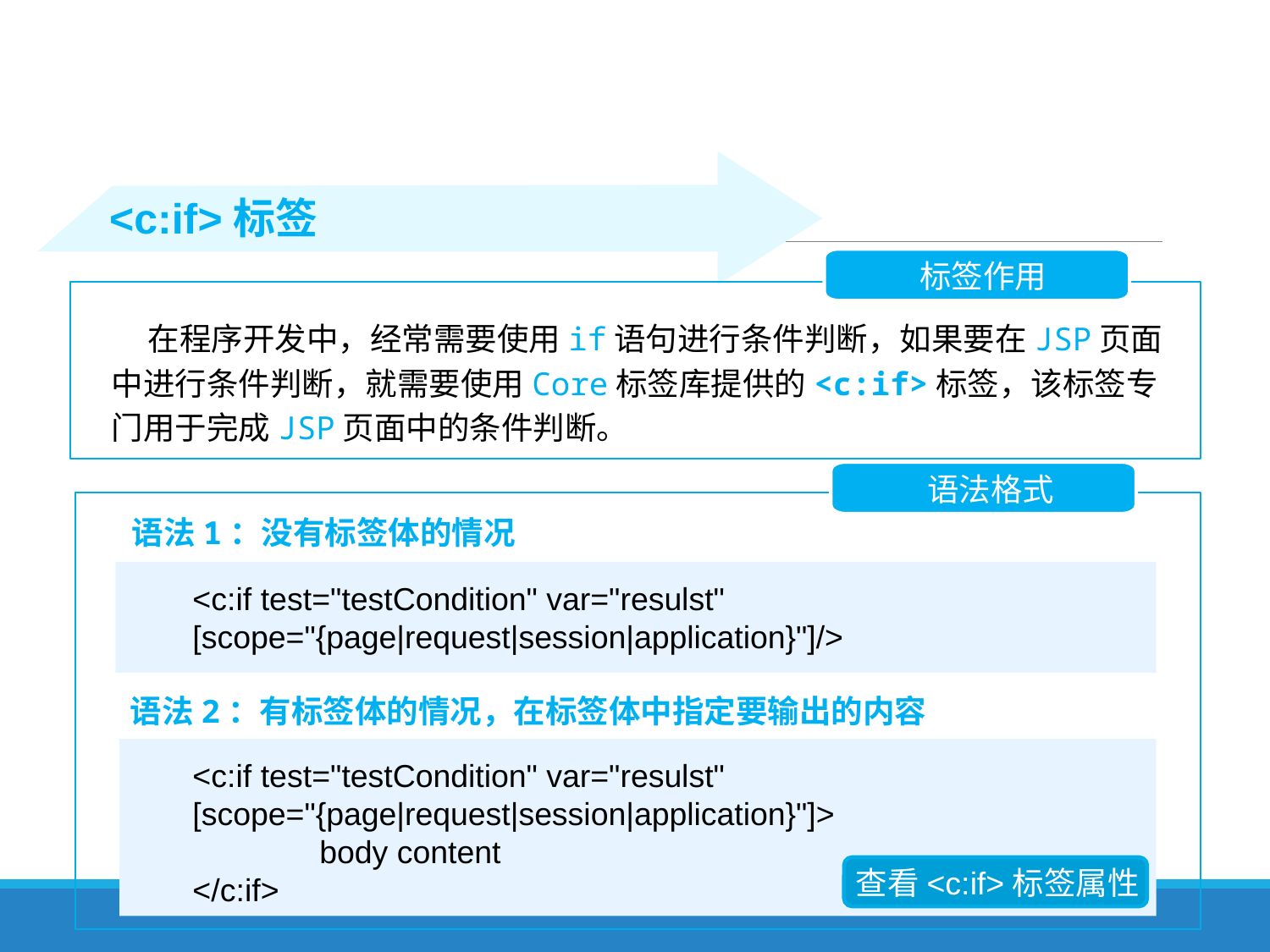

<c:if>标签

 标签作用

    在程序开发中，经常需要使用if语句进行条件判断，如果要在JSP页面中进行条件判断，就需要使用Core标签库提供的<c:if>标签，该标签专门用于完成JSP页面中的条件判断。

 语法格式

语法1：没有标签体的情况

<c:if test="testCondition" var="resulst"
[scope="{page|request|session|application}"]/>
语法2：有标签体的情况，在标签体中指定要输出的内容

<c:if test="testCondition" var="resulst"
[scope="{page|request|session|application}"]>
	body content
</c:if>
查看<c:if>标签属性